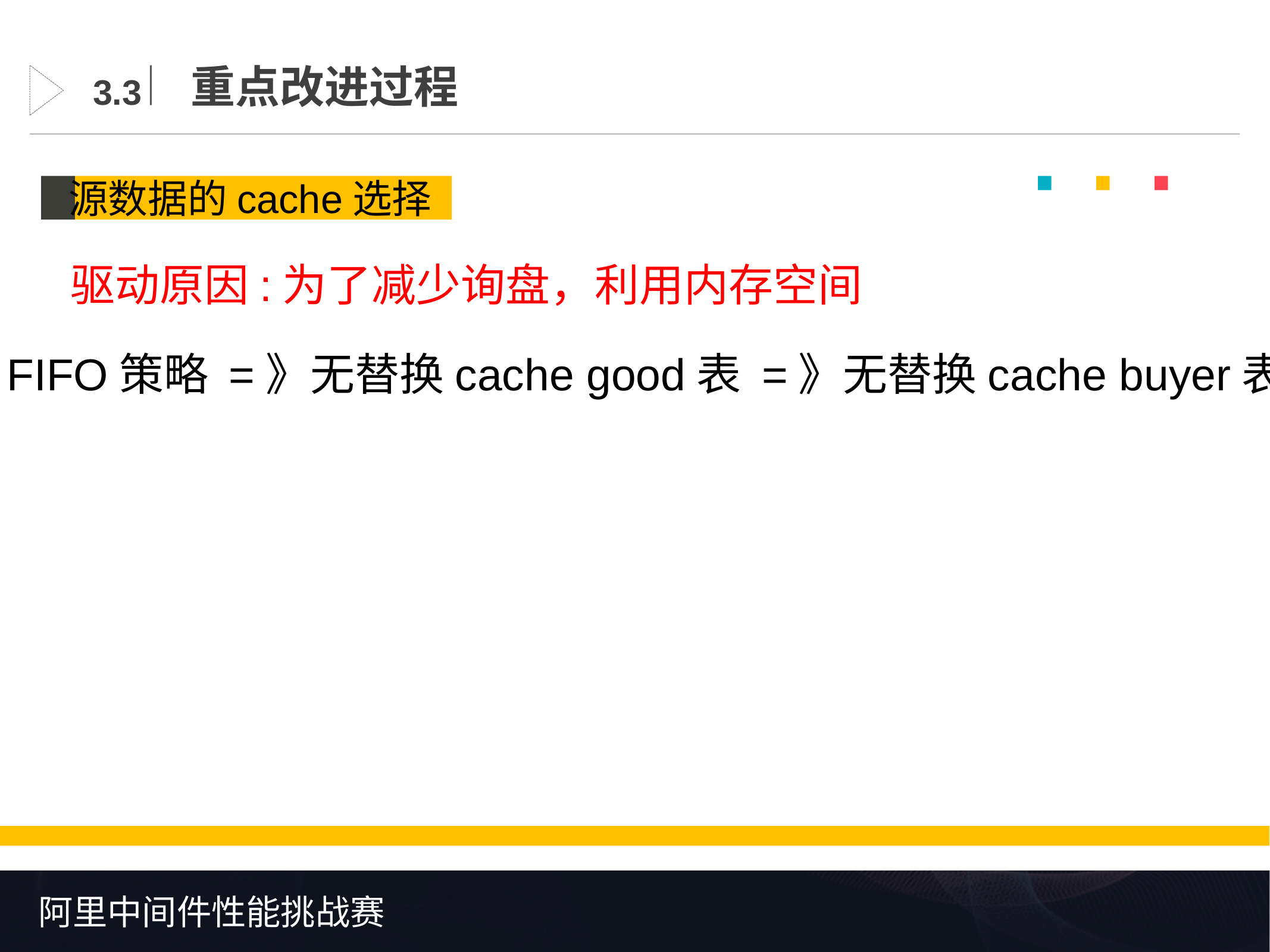

重点改进过程
3.3

· · ·

源数据的cache选择

驱动原因:为了减少询盘，利用内存空间
FIFO策略 =》无替换cache good表 =》无替换cache buyer表